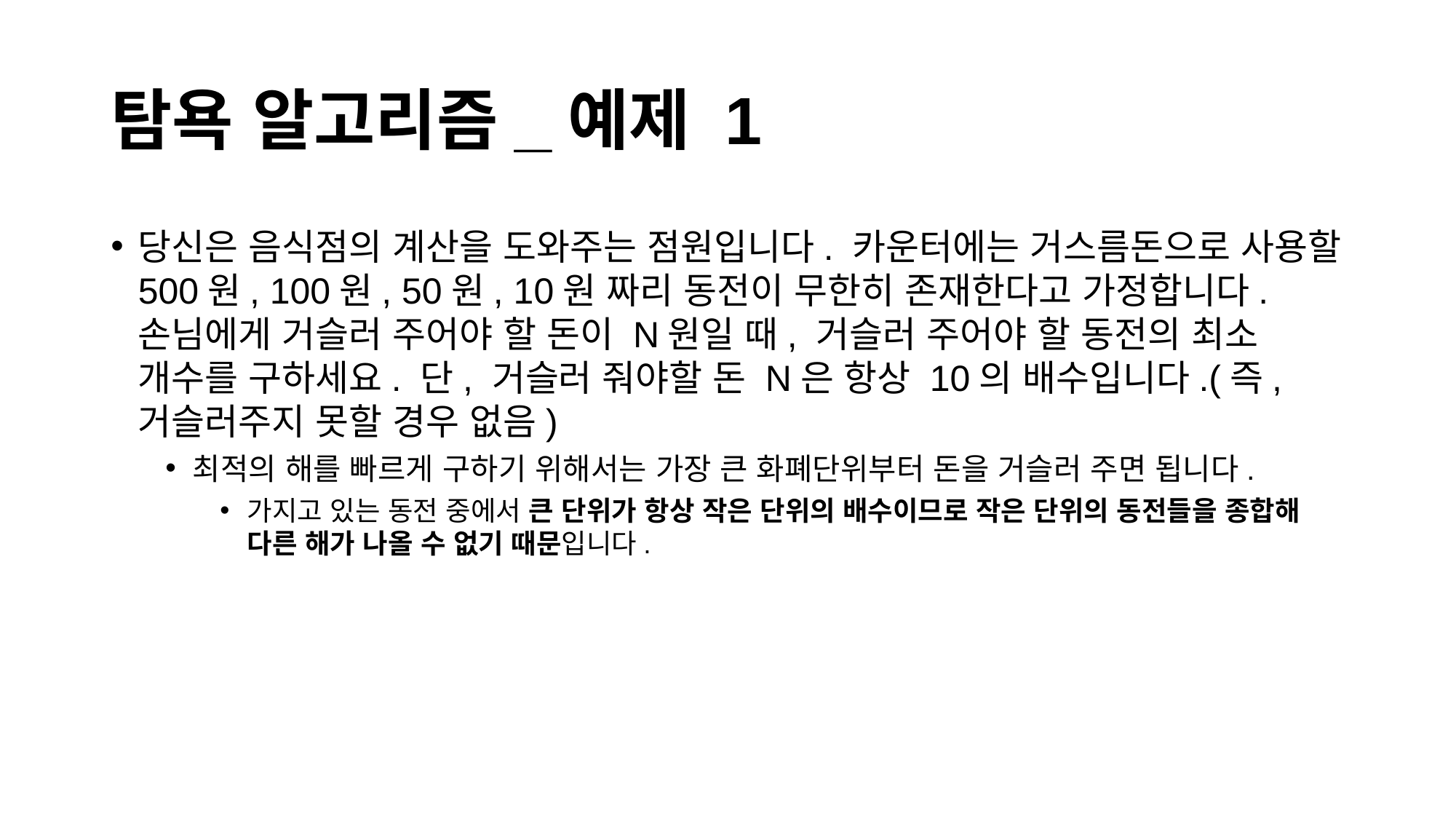

# 탐욕 알고리즘_예제 1
당신은 음식점의 계산을 도와주는 점원입니다. 카운터에는 거스름돈으로 사용할 500원, 100원, 50원, 10원 짜리 동전이 무한히 존재한다고 가정합니다. 손님에게 거슬러 주어야 할 돈이 N원일 때, 거슬러 주어야 할 동전의 최소 개수를 구하세요. 단, 거슬러 줘야할 돈 N은 항상 10의 배수입니다.(즉, 거슬러주지 못할 경우 없음)
최적의 해를 빠르게 구하기 위해서는 가장 큰 화폐단위부터 돈을 거슬러 주면 됩니다.
가지고 있는 동전 중에서 큰 단위가 항상 작은 단위의 배수이므로 작은 단위의 동전들을 종합해 다른 해가 나올 수 없기 때문입니다.